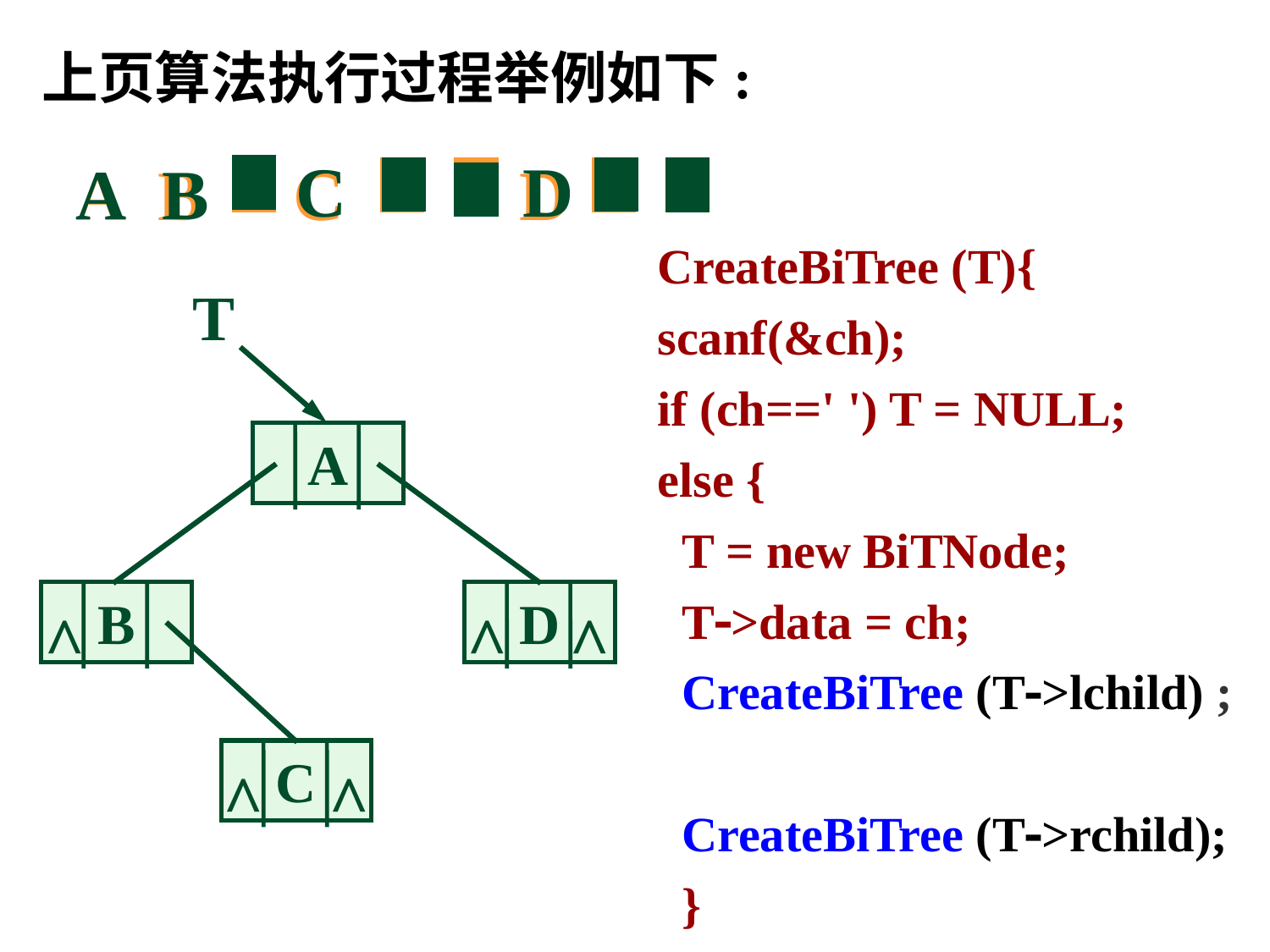

上页算法执行过程举例如下:
A  B     C          D
C
D
A
B

CreateBiTree (T){
scanf(&ch);
if (ch==' ') T = NULL;
else {
  T = new BiTNode;
  T−>data = ch;
  CreateBiTree (T−>lchild) ;
  CreateBiTree (T−>rchild);
  }
}
T

A

B

D

^
^
^

C

^
^